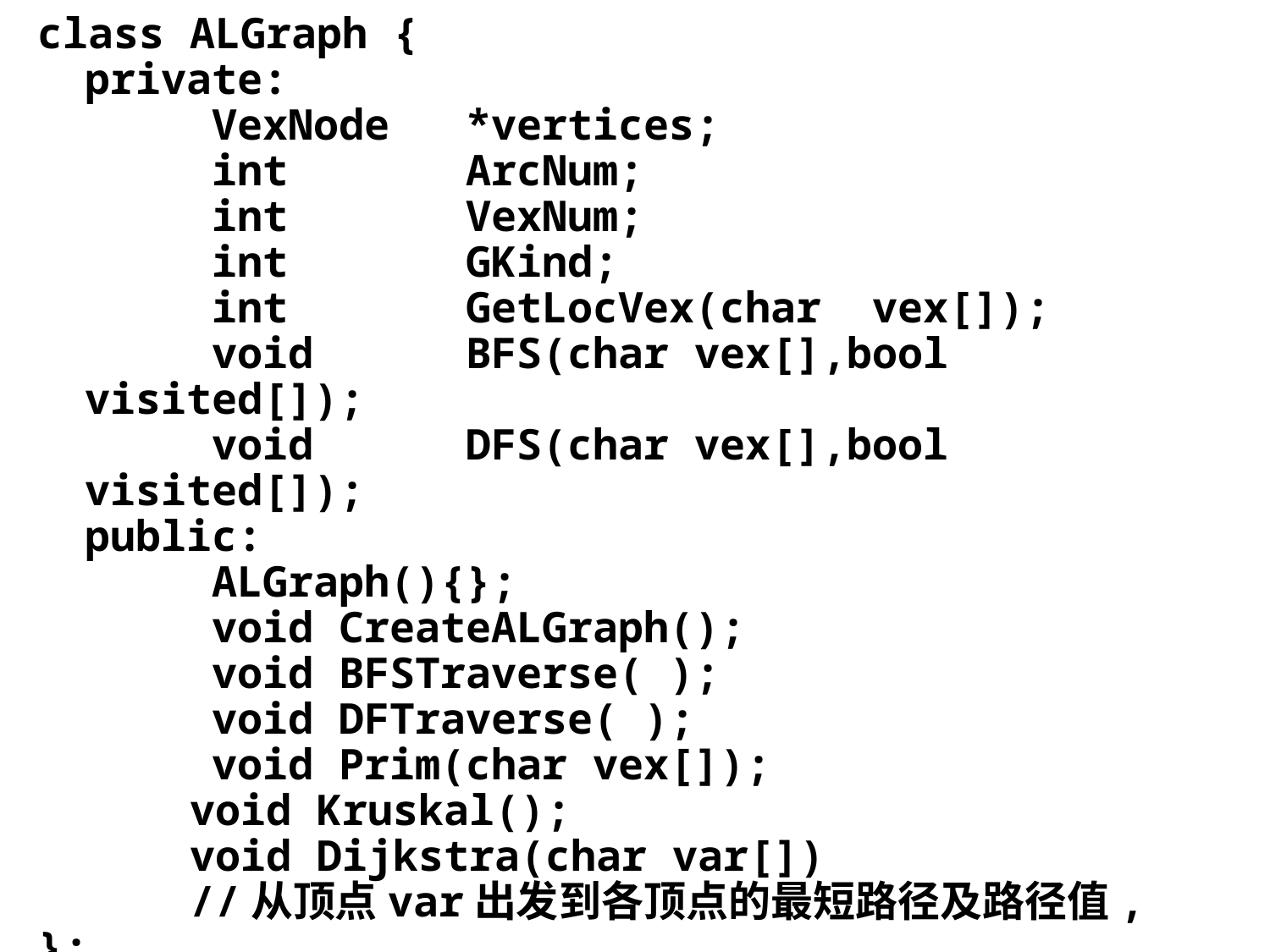

class ALGraph {
	private:
		VexNode	*vertices;
		int		ArcNum;
		int		VexNum;
		int		GKind;
		int		GetLocVex(char  vex[]);
		void		BFS(char vex[],bool visited[]);
		void		DFS(char vex[],bool visited[]);
	public:
		ALGraph(){};
		void CreateALGraph();
		void BFSTraverse( );
		void DFTraverse( );
		void Prim(char vex[]);
      void Kruskal();
      void Dijkstra(char var[])
      //从顶点var出发到各顶点的最短路径及路径值,
};